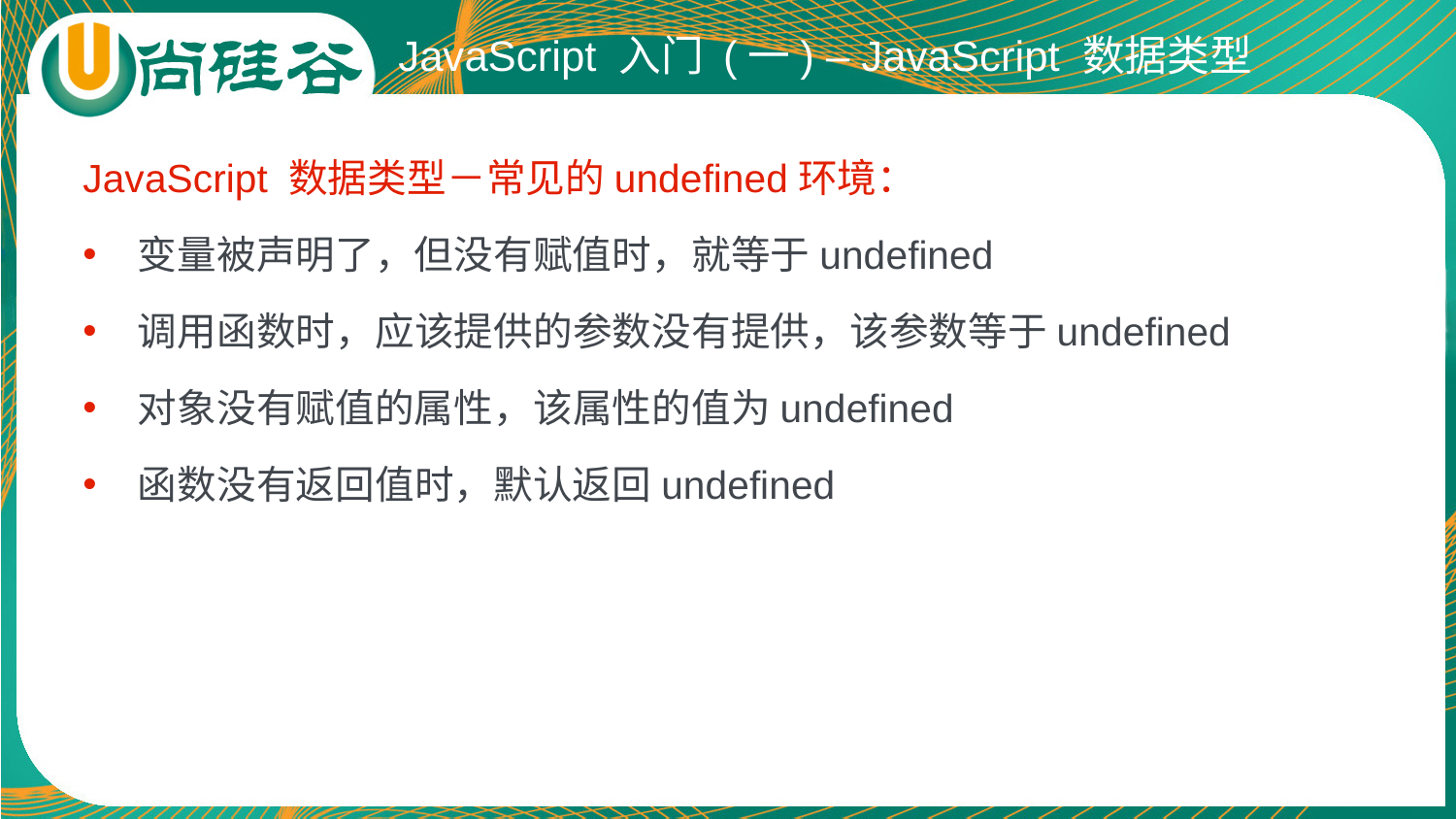

# JavaScript 入门 (一) – JavaScript 数据类型
JavaScript 数据类型－常见的undefined环境：
变量被声明了，但没有赋值时，就等于undefined
调用函数时，应该提供的参数没有提供，该参数等于undefined
对象没有赋值的属性，该属性的值为undefined
函数没有返回值时，默认返回undefined